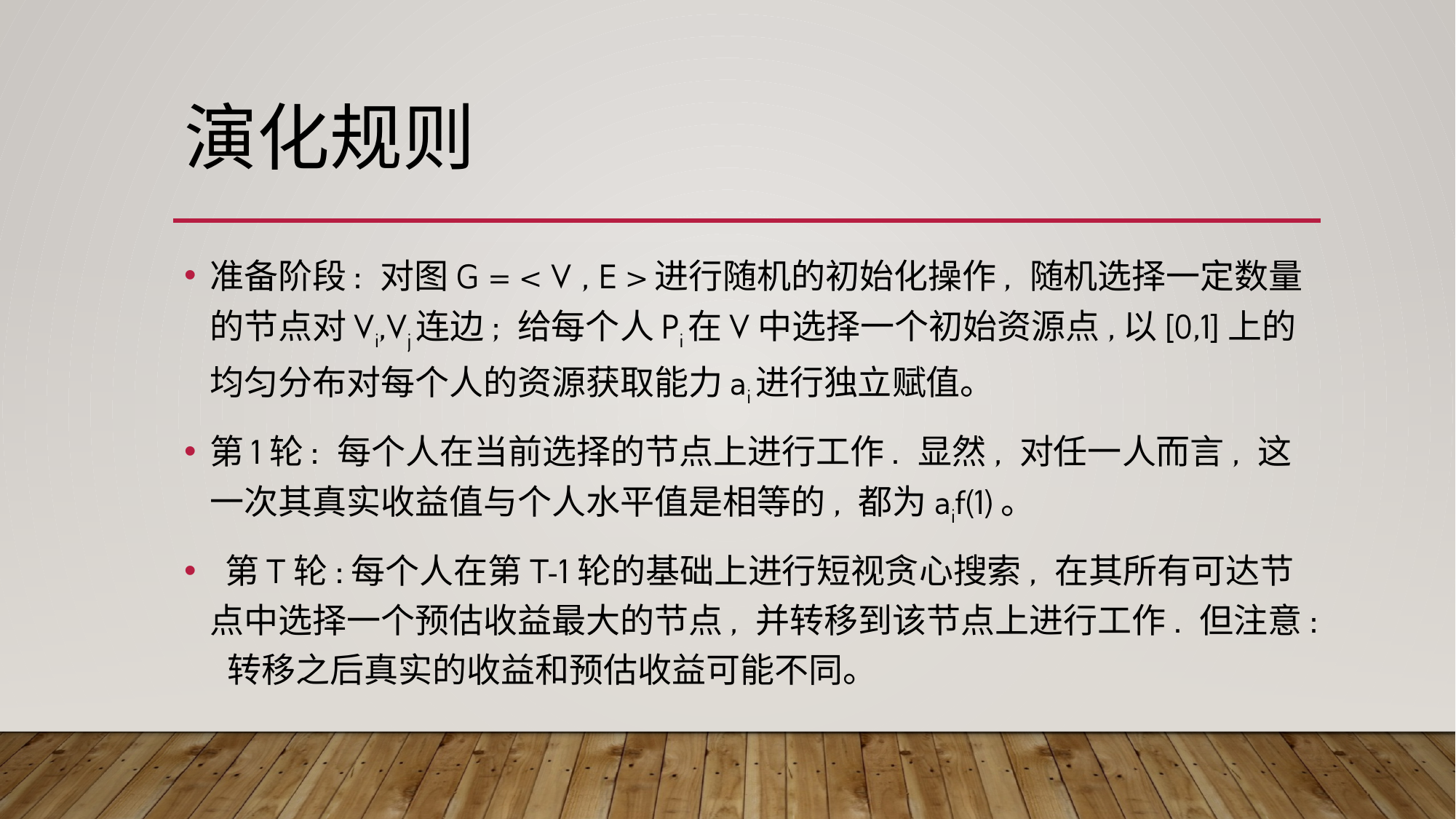

# 演化规则
准备阶段: 对图G = < V , E >进行随机的初始化操作, 随机选择一定数量的节点对Vi,Vj连边; 给每个人Pi在V中选择一个初始资源点,以[0,1]上的均匀分布对每个人的资源获取能力ai进行独立赋值。
第1轮: 每个人在当前选择的节点上进行工作. 显然, 对任一人而言, 这一次其真实收益值与个人水平值是相等的, 都为aif(1)​。
 第T轮:每个人在第T-1轮的基础上进行短视贪心搜索, 在其所有可达节点中选择一个预估收益最大的节点, 并转移到该节点上进行工作. 但注意: 转移之后真实的收益和预估收益可能不同。